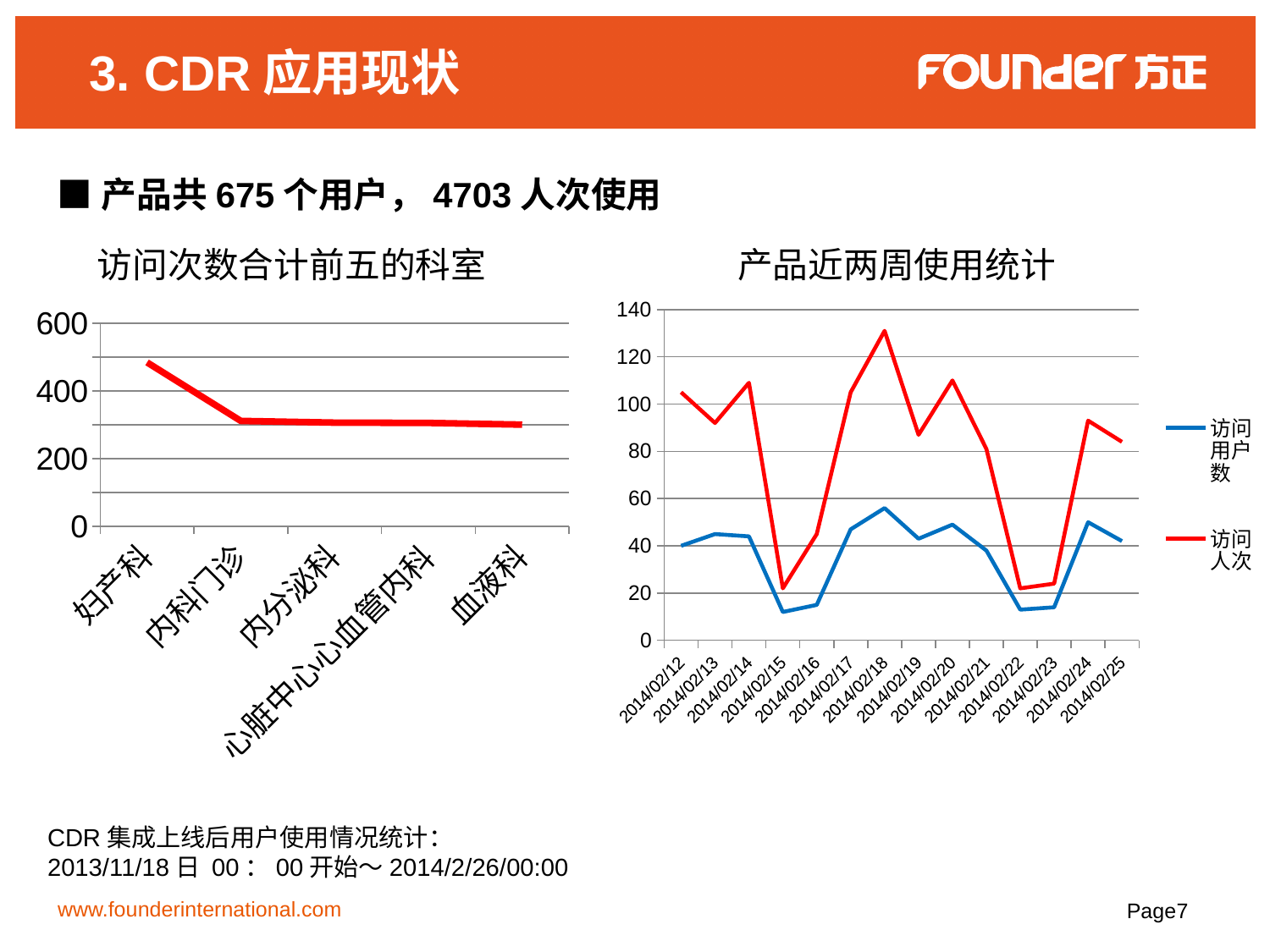

# 3. CDR应用现状
■产品共675个用户，4703人次使用

访问次数合计前五的科室
产品近两周使用统计

### Chart

| Category |  |  |  |
|---|---|---|---|
| 41695 | 42.0 | None | 84.0 |
| 41694 | 50.0 | None | 93.0 |
| 41693 | 14.0 | None | 24.0 |
| 41692 | 13.0 | None | 22.0 |
| 41691 | 38.0 | None | 81.0 |
| 41690 | 49.0 | None | 110.0 |
| 41689 | 43.0 | None | 87.0 |
| 41688 | 56.0 | None | 131.0 |
| 41687 | 47.0 | None | 105.0 |
| 41686 | 15.0 | None | 45.0 |
| 41685 | 12.0 | None | 22.0 |
| 41684 | 44.0 | None | 109.0 |
| 41683 | 45.0 | None | 92.0 |
| 41682 | 40.0 | None | 105.0 |

### Chart

| Category |  |
|---|---|
| 妇产科 | 485.0 |
| 内科门诊 | 312.0 |
| 内分泌科 | 307.0 |
| 心脏中心心血管内科 | 306.0 |
| 血液科 | 301.0 |
CDR集成上线后用户使用情况统计：
2013/11/18日 00：00开始～2014/2/26/00:00

www.founderinternational.com
Page7